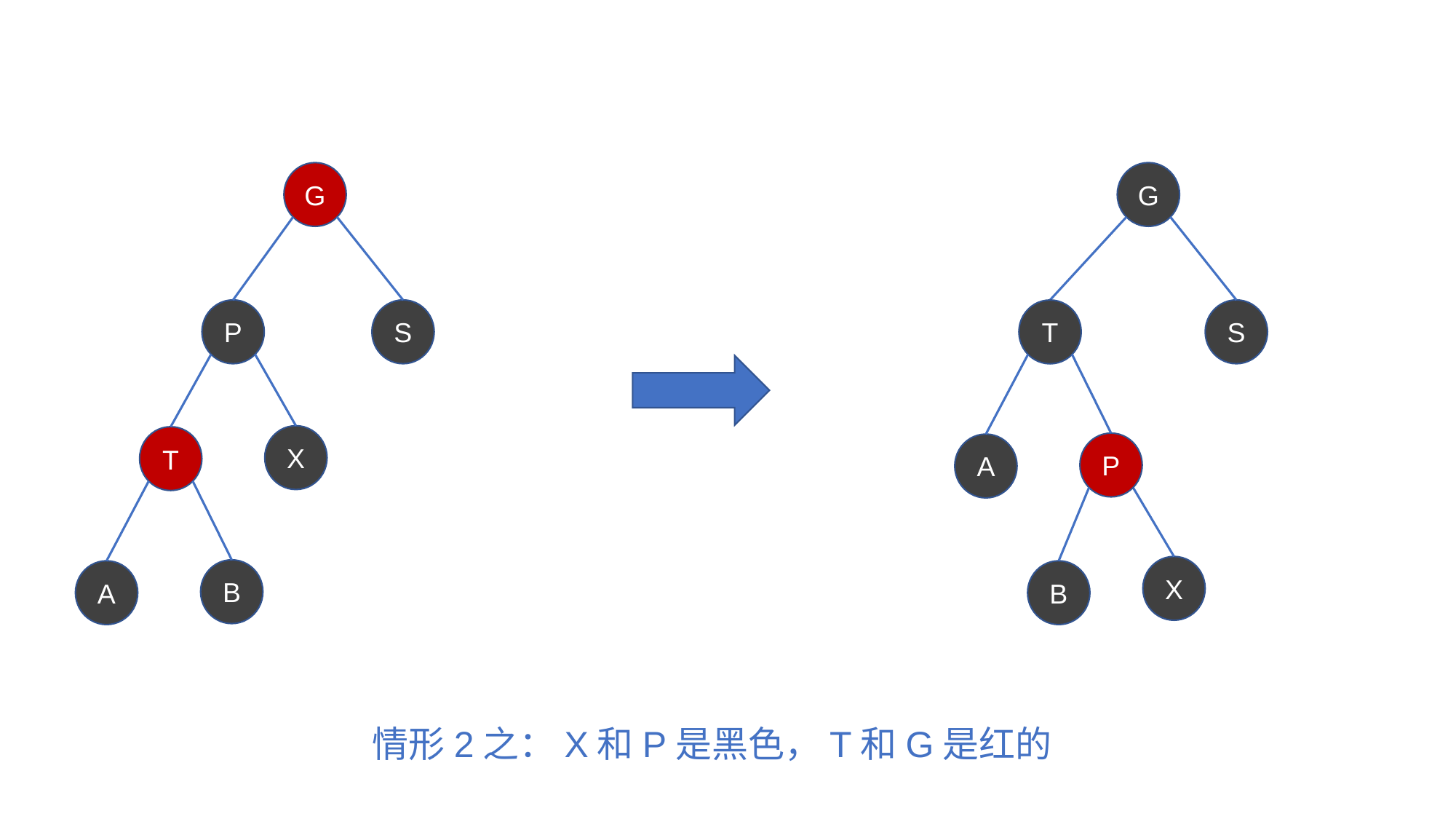

G
G
P
S
S
T

X
T
P
A
X
B
A
B
情形2之：X和P是黑色，T和G是红的